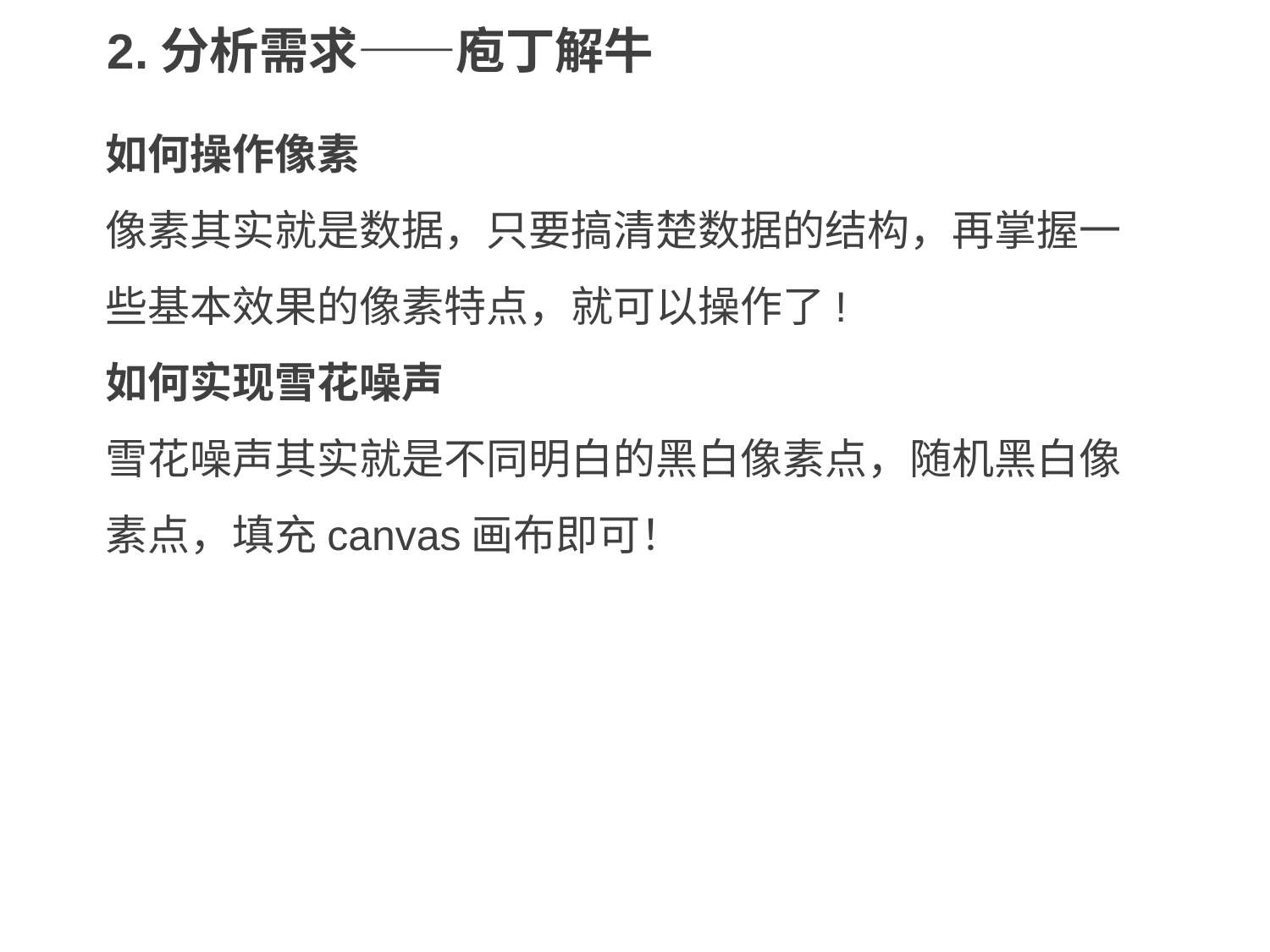

2.分析需求——庖丁解牛
如何操作像素
像素其实就是数据，只要搞清楚数据的结构，再掌握一些基本效果的像素特点，就可以操作了!
如何实现雪花噪声
雪花噪声其实就是不同明白的黑白像素点，随机黑白像素点，填充canvas画布即可！